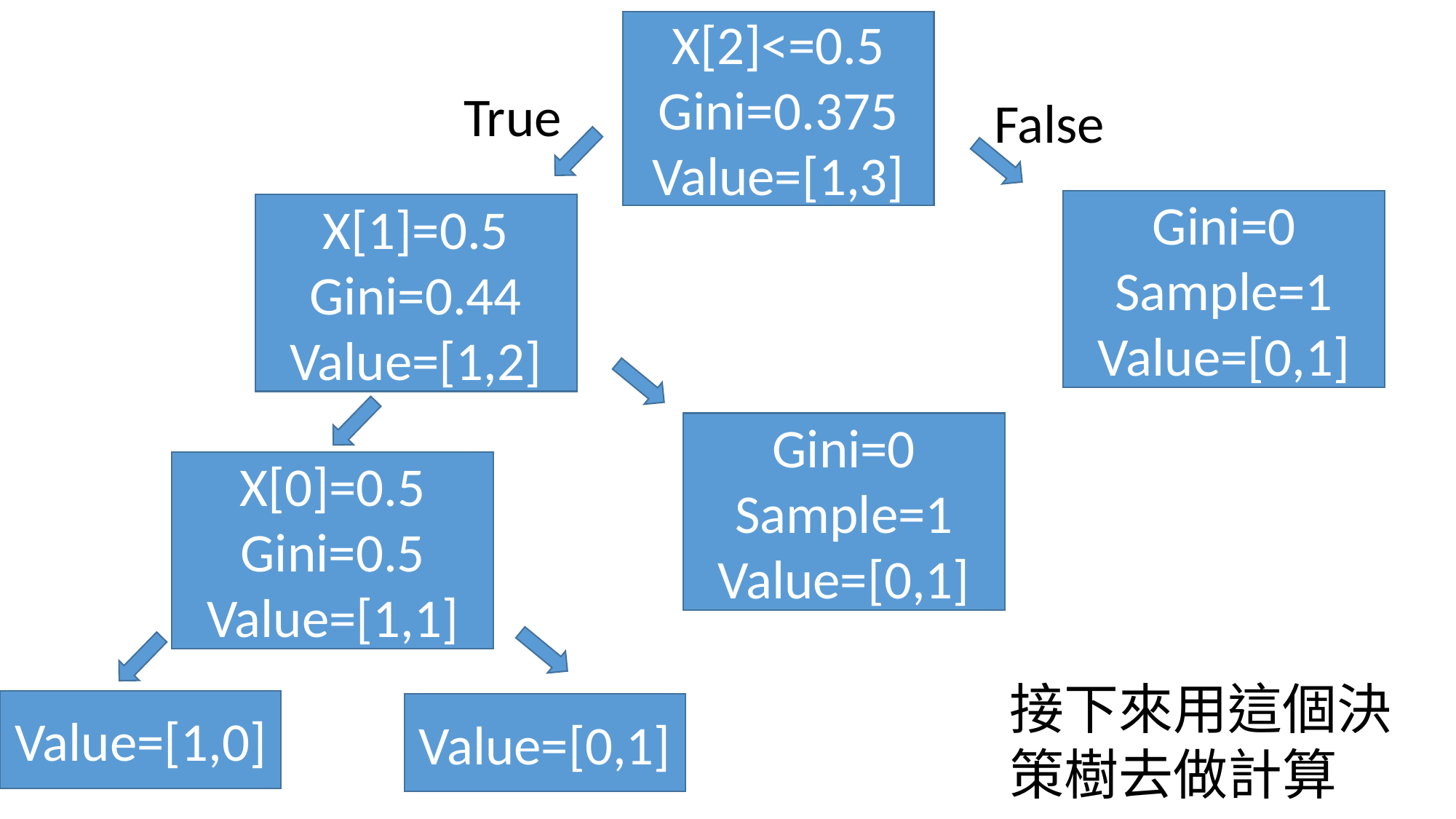

X[2]<=0.5
Gini=0.375
Value=[1,3]
True
False

Gini=0
Sample=1
Value=[0,1]
X[1]=0.5
Gini=0.44
Value=[1,2]

Gini=0
Sample=1
Value=[0,1]
X[0]=0.5
Gini=0.5
Value=[1,1]

接下來用這個決策樹去做計算
Value=[1,0]
Value=[0,1]